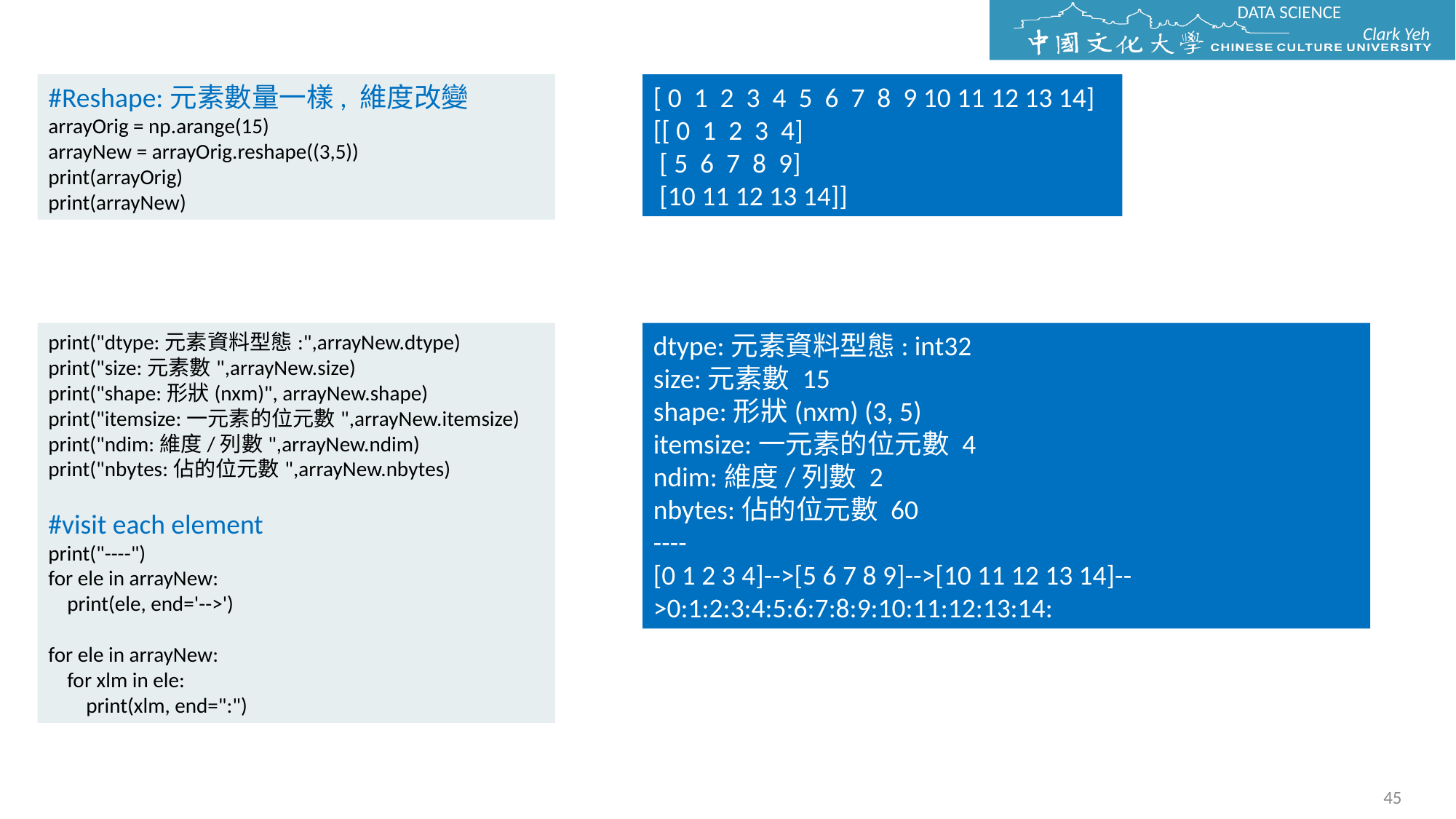

#Reshape:元素數量一樣, 維度改變
arrayOrig = np.arange(15)
arrayNew = arrayOrig.reshape((3,5))
print(arrayOrig)
print(arrayNew)
[ 0  1  2  3  4  5  6  7  8  9 10 11 12 13 14]
[[ 0  1  2  3  4]
 [ 5  6  7  8  9]
 [10 11 12 13 14]]
print("dtype:元素資料型態:",arrayNew.dtype)
print("size:元素數",arrayNew.size)
print("shape:形狀(nxm)", arrayNew.shape)
print("itemsize:一元素的位元數",arrayNew.itemsize)
print("ndim:維度/列數",arrayNew.ndim)
print("nbytes:佔的位元數",arrayNew.nbytes)

#visit each element
print("----")
for ele in arrayNew:
    print(ele, end='-->')

for ele in arrayNew:
    for xlm in ele:
        print(xlm, end=":")
dtype:元素資料型態: int32
size:元素數 15
shape:形狀(nxm) (3, 5)
itemsize:一元素的位元數 4
ndim:維度/列數 2
nbytes:佔的位元數 60
----
[0 1 2 3 4]-->[5 6 7 8 9]-->[10 11 12 13 14]-->0:1:2:3:4:5:6:7:8:9:10:11:12:13:14:
45